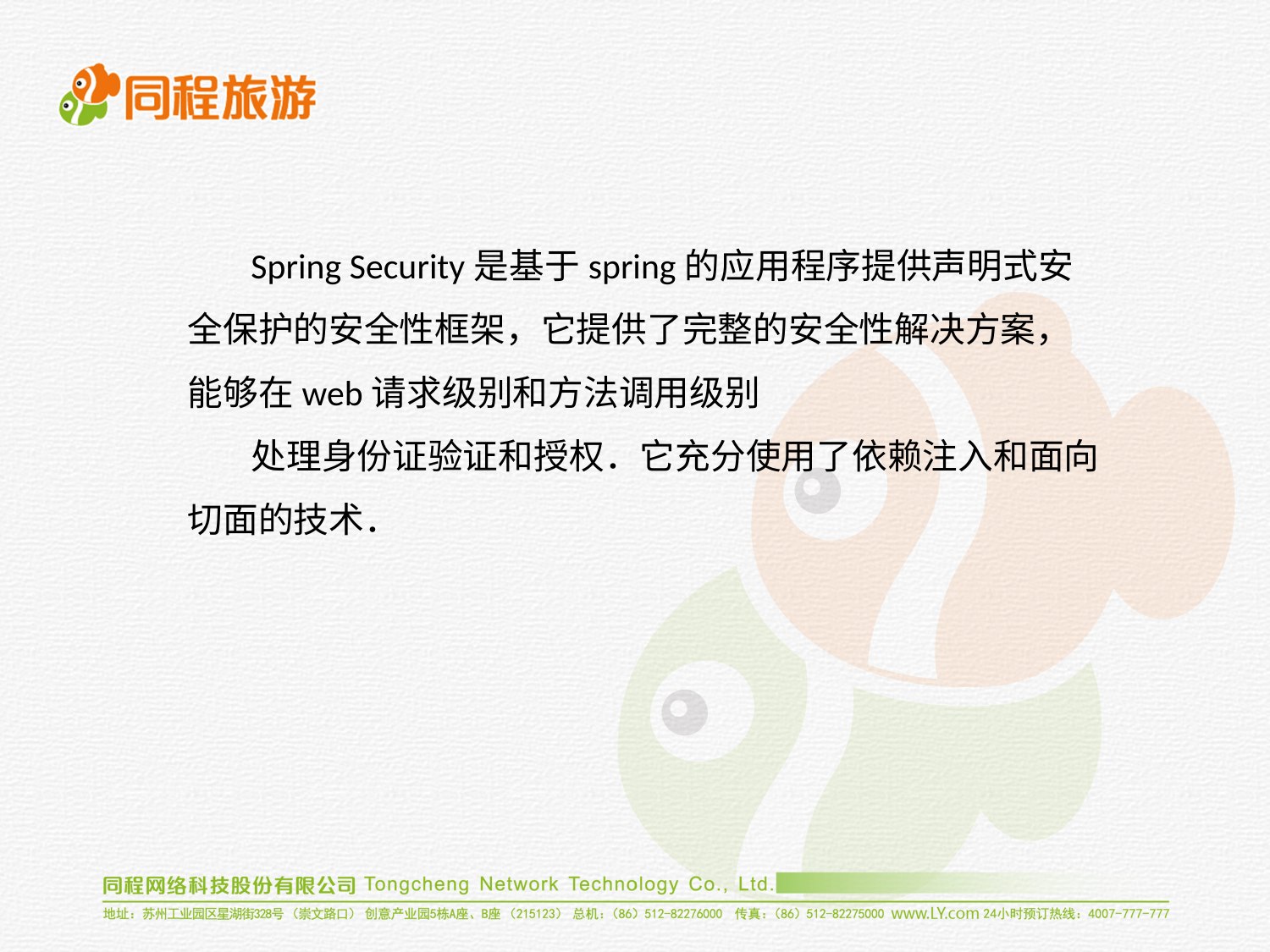

Spring Security是基于spring的应用程序提供声明式安全保护的安全性框架，它提供了完整的安全性解决方案，能够在web请求级别和方法调用级别
处理身份证验证和授权．它充分使用了依赖注入和面向切面的技术．